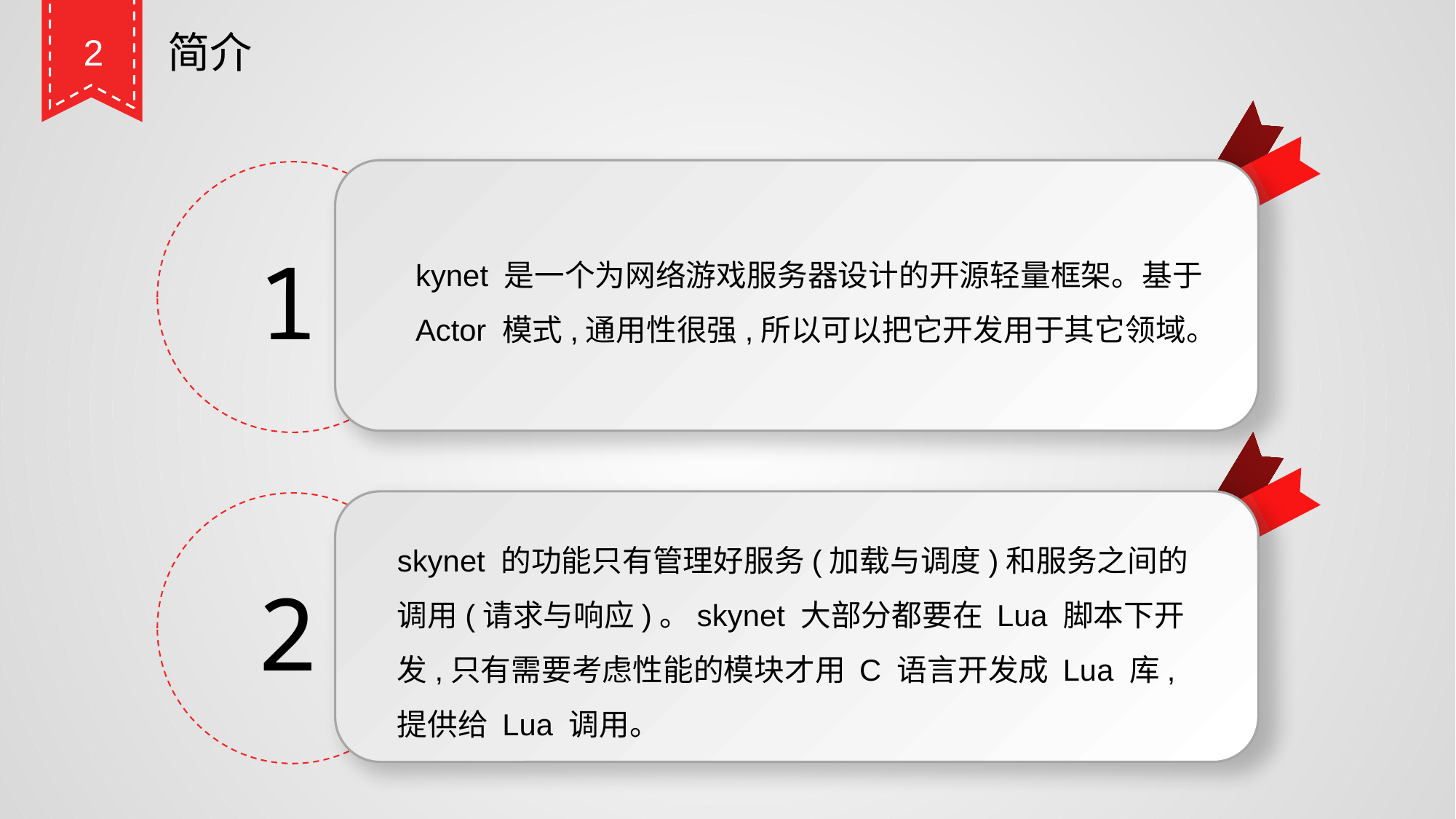

简介
2

kynet 是一个为网络游戏服务器设计的开源轻量框架。基于 Actor 模式,通用性很强,所以可以把它开发用于其它领域。
1

skynet 的功能只有管理好服务(加载与调度)和服务之间的调用(请求与响应)。skynet 大部分都要在 Lua 脚本下开发,只有需要考虑性能的模块才用 C 语言开发成 Lua 库,提供给 Lua 调用。
2